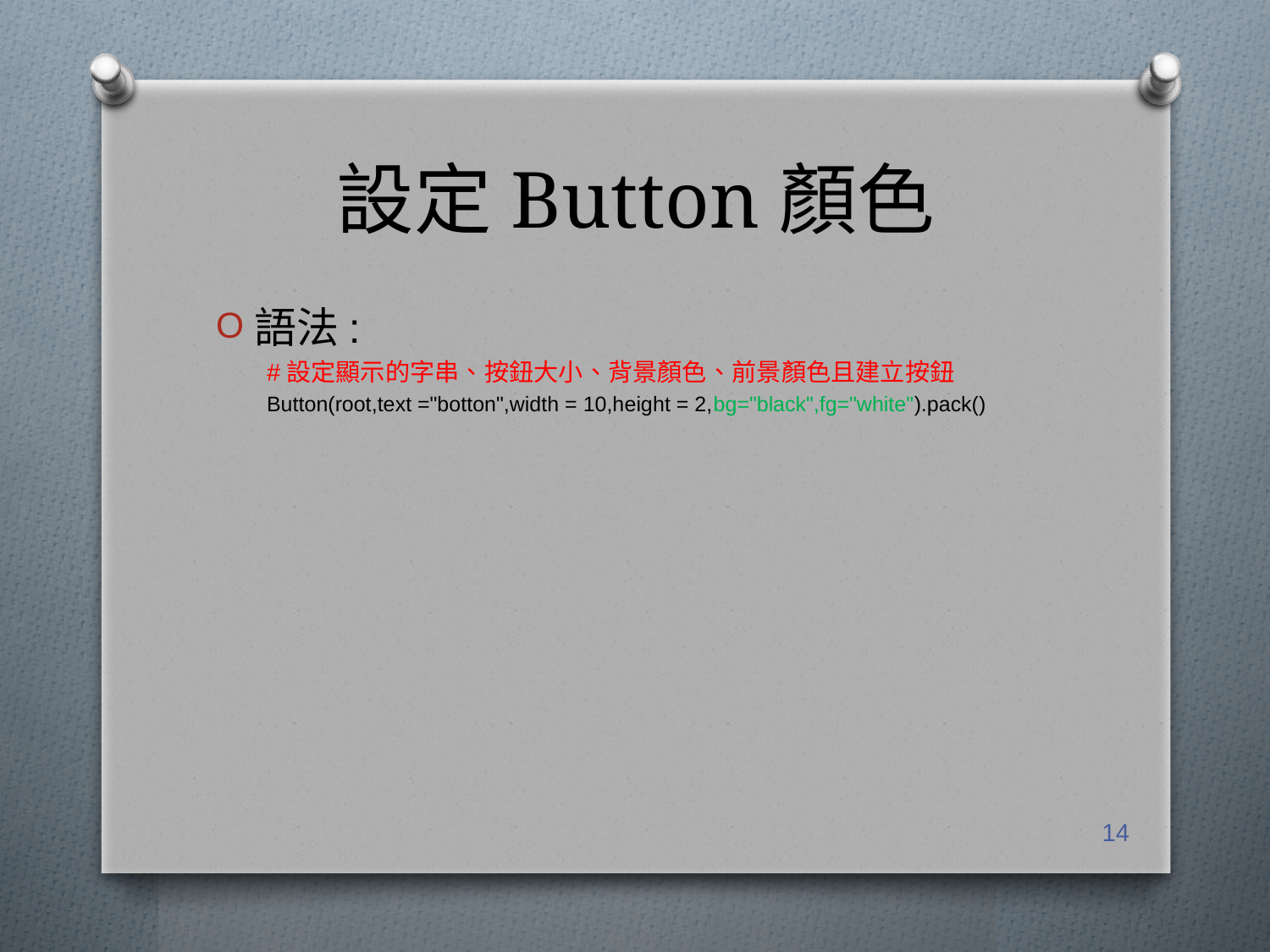

# 設定Button顏色
語法:
#設定顯示的字串、按鈕大小、背景顏色、前景顏色且建立按鈕
Button(root,text ="botton",width = 10,height = 2,bg="black",fg="white").pack()
14